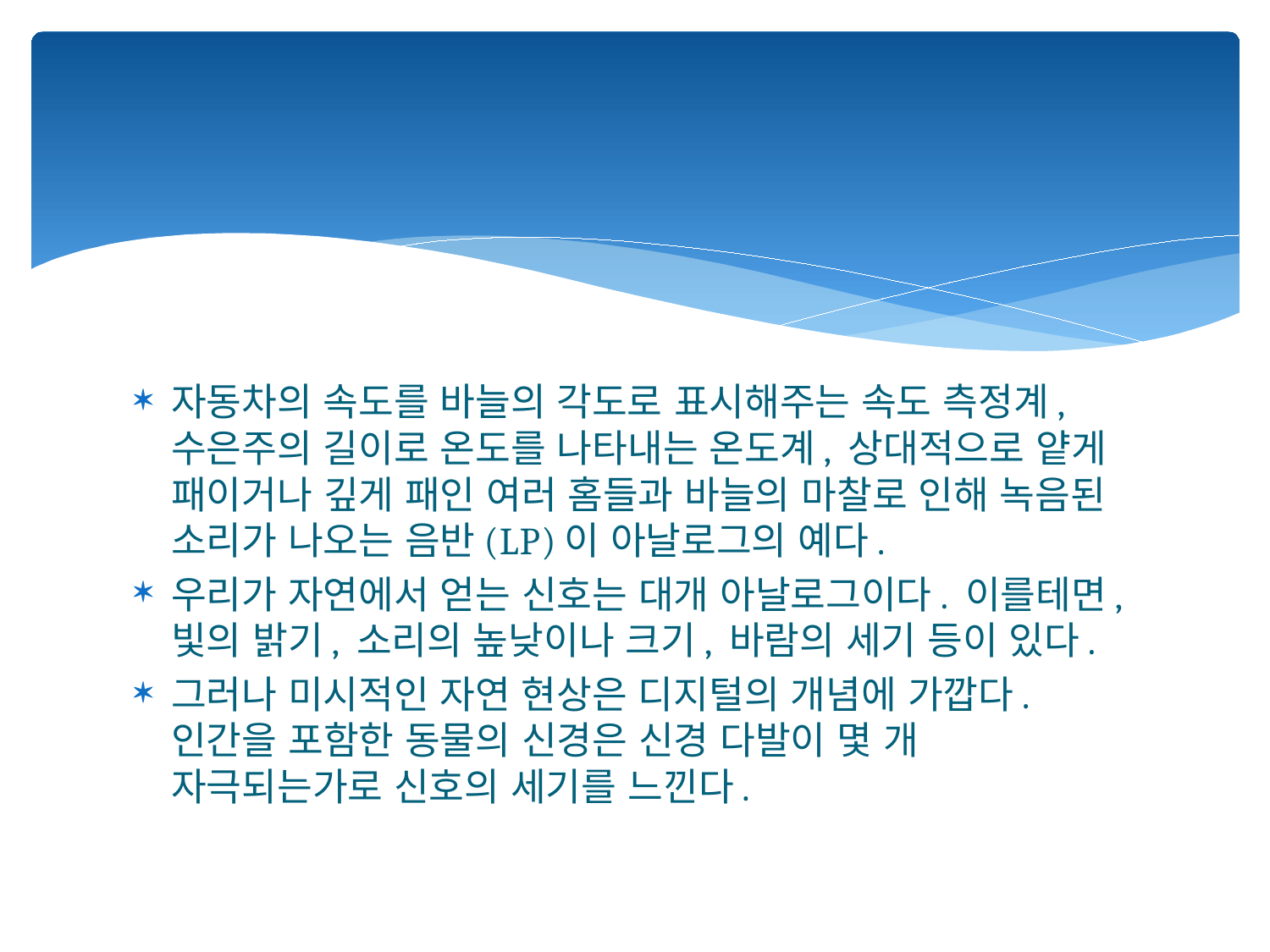

#
자동차의 속도를 바늘의 각도로 표시해주는 속도 측정계, 수은주의 길이로 온도를 나타내는 온도계, 상대적으로 얕게 패이거나 깊게 패인 여러 홈들과 바늘의 마찰로 인해 녹음된 소리가 나오는 음반(LP)이 아날로그의 예다.
우리가 자연에서 얻는 신호는 대개 아날로그이다. 이를테면, 빛의 밝기, 소리의 높낮이나 크기, 바람의 세기 등이 있다.
그러나 미시적인 자연 현상은 디지털의 개념에 가깝다. 인간을 포함한 동물의 신경은 신경 다발이 몇 개 자극되는가로 신호의 세기를 느낀다.